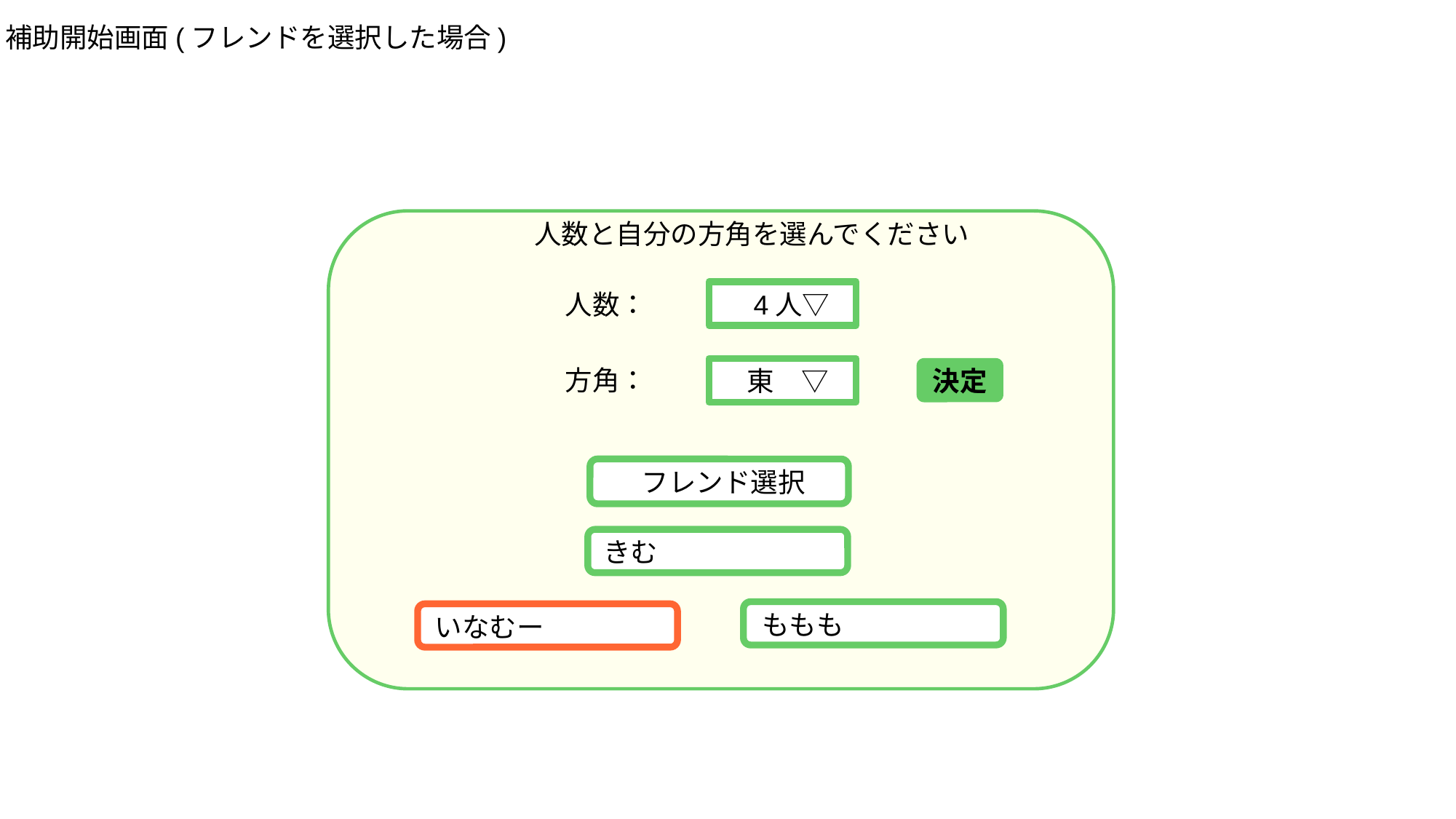

補助開始画面(フレンドを選択した場合)

人数と自分の方角を選んでください
人数：
　4人▽
方角：
決定
　東　▽

フレンド選択

きむ

ももも

いなむー